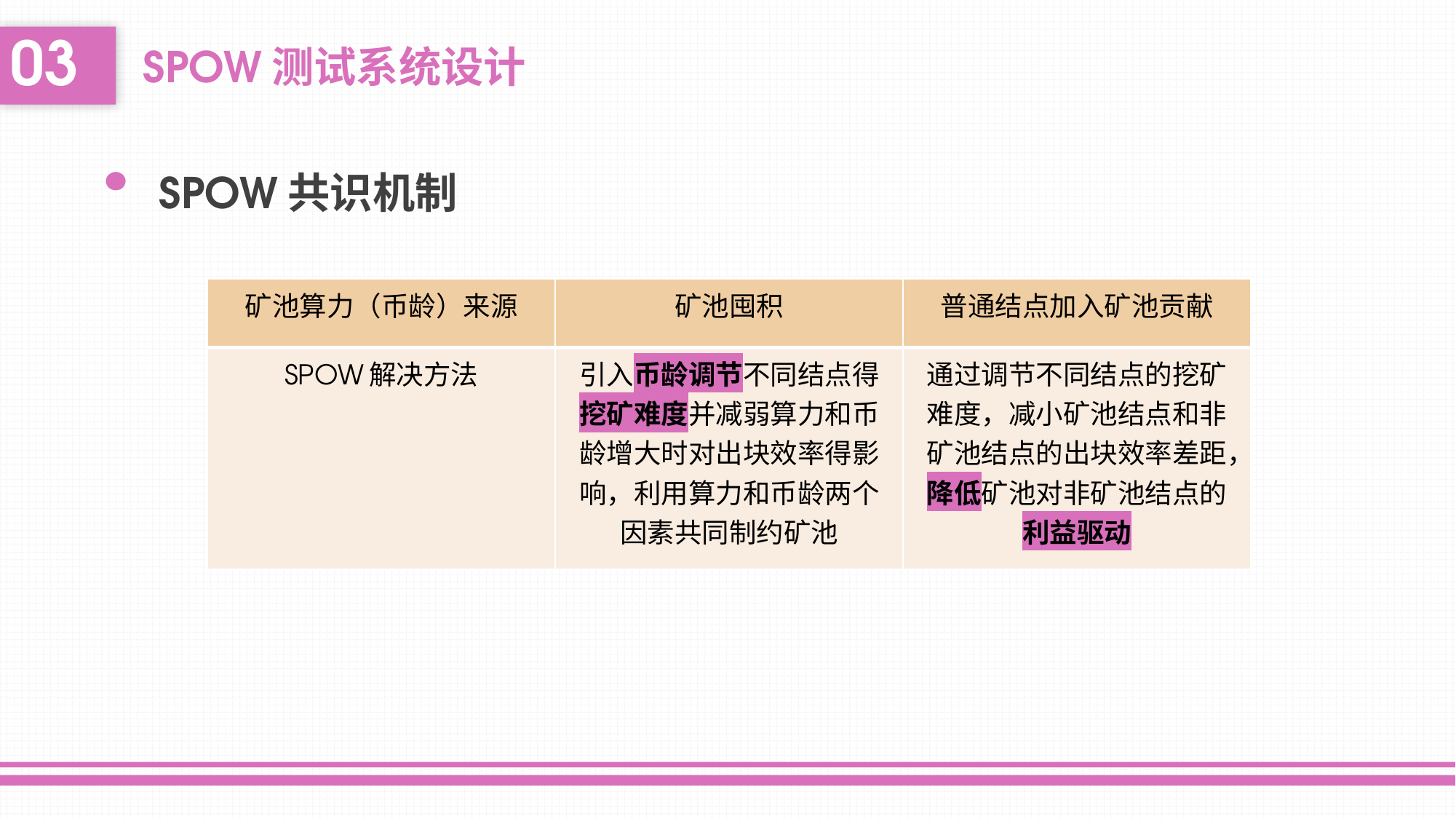

03
SPOW测试系统设计
SPOW共识机制

| 矿池算力（币龄）来源 | 矿池囤积 | 普通结点加入矿池贡献 |
| --- | --- | --- |
| SPOW解决方法 | 引入币龄调节不同结点得挖矿难度并减弱算力和币龄增大时对出块效率得影响，利用算力和币龄两个因素共同制约矿池 | 通过调节不同结点的挖矿难度，减小矿池结点和非矿池结点的出块效率差距，降低矿池对非矿池结点的利益驱动 |